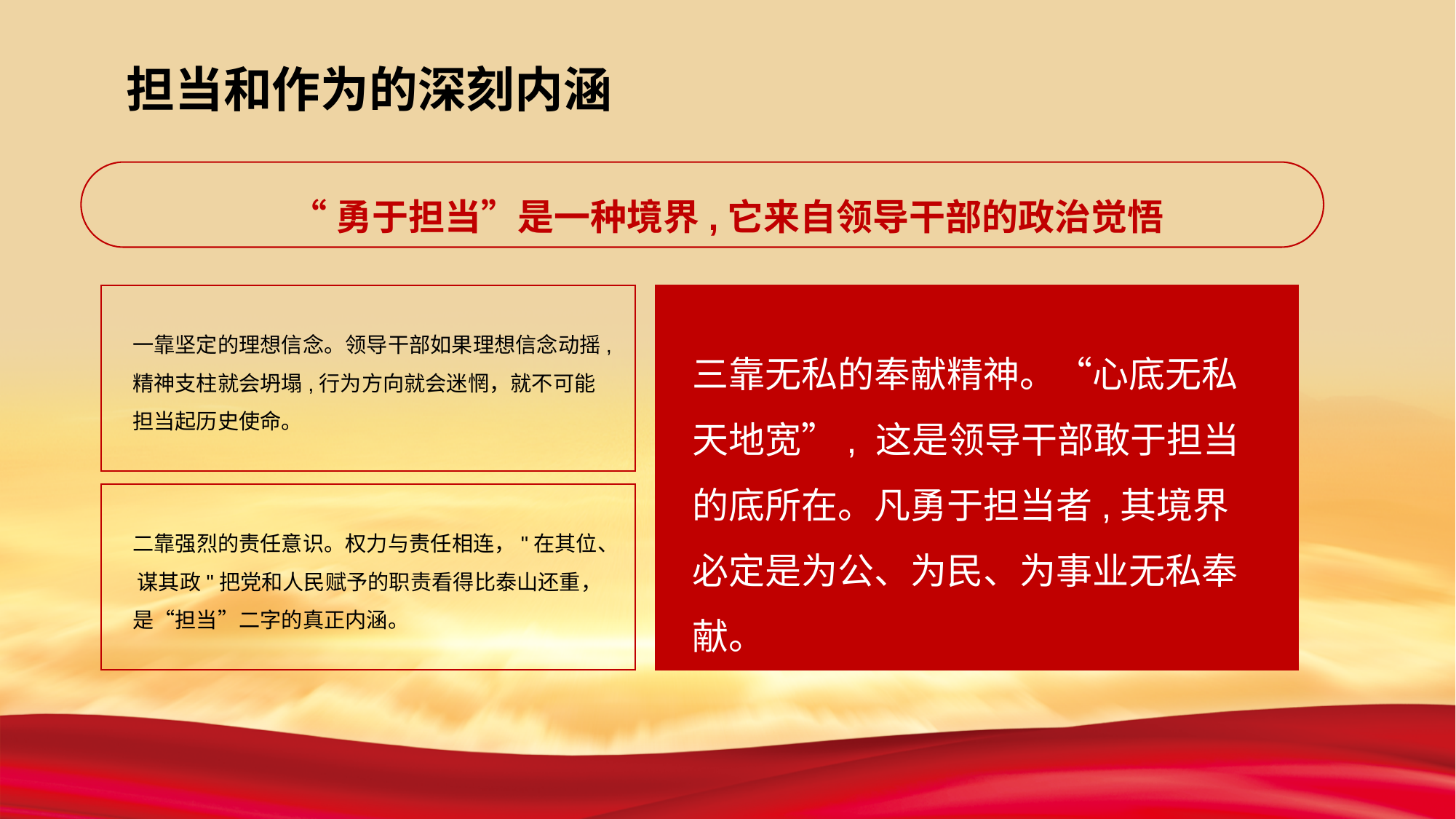

担当和作为的深刻内涵

“勇于担当”是一种境界,它来自领导干部的政治觉悟

一靠坚定的理想信念。领导干部如果理想信念动摇,精神支柱就会坍塌,行为方向就会迷惘，就不可能担当起历史使命。
三靠无私的奉献精神。“心底无私天地宽”, 这是领导干部敢于担当的底所在。凡勇于担当者,其境界必定是为公、为民、为事业无私奉献。

二靠强烈的责任意识。权力与责任相连，"在其位、 谋其政"把党和人民赋予的职责看得比泰山还重，是“担当”二字的真正内涵。